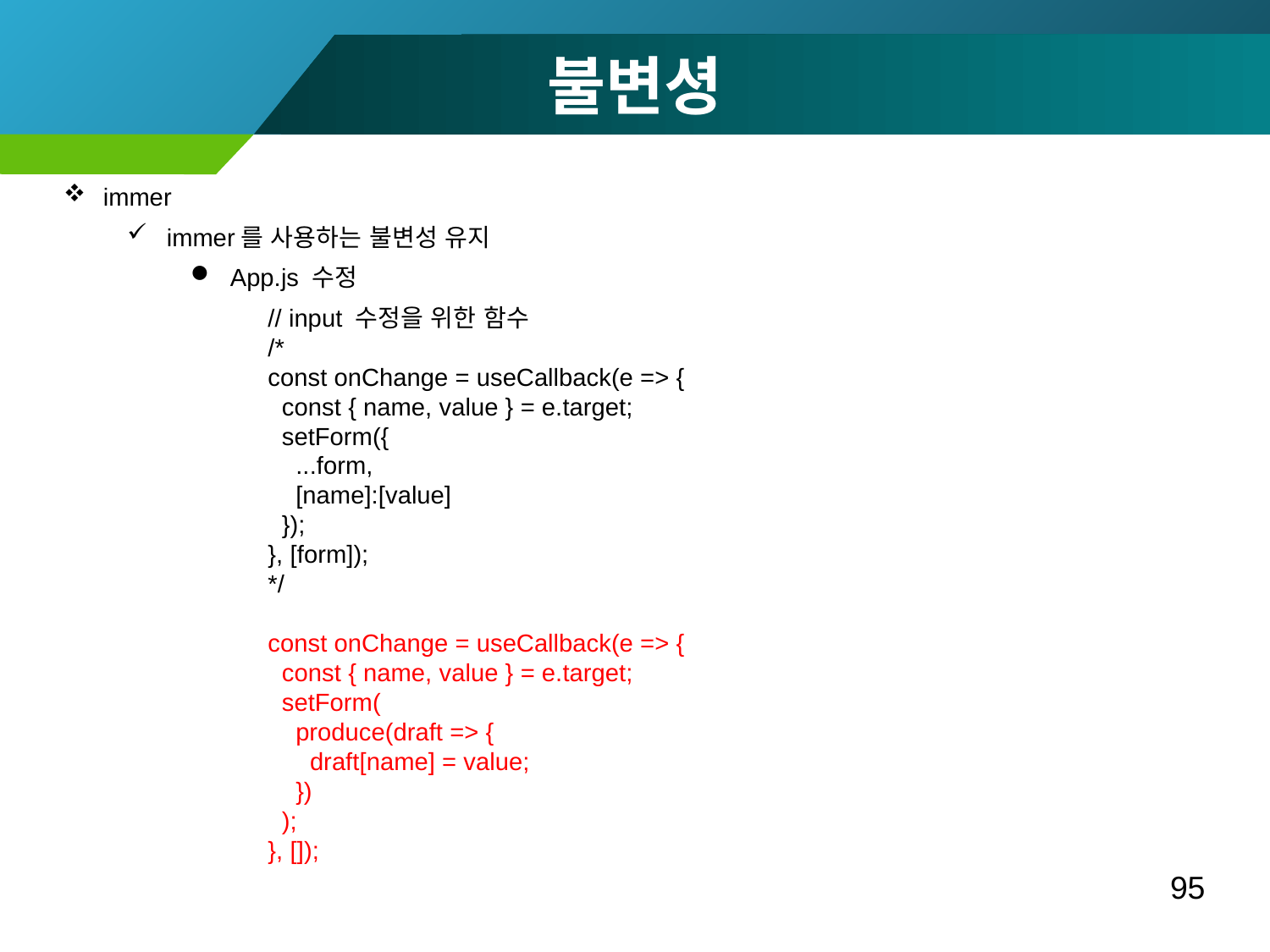

불변셩
immer
immer를 사용하는 불변성 유지
App.js 수정
  // input 수정을 위한 함수
  /*
  const onChange = useCallback(e => {
    const { name, value } = e.target;
    setForm({
      ...form,
      [name]:[value]
    });
  }, [form]);
  */

  const onChange = useCallback(e => {
    const { name, value } = e.target;
    setForm(
      produce(draft => {
        draft[name] = value;
      })
    );
  }, []);
95